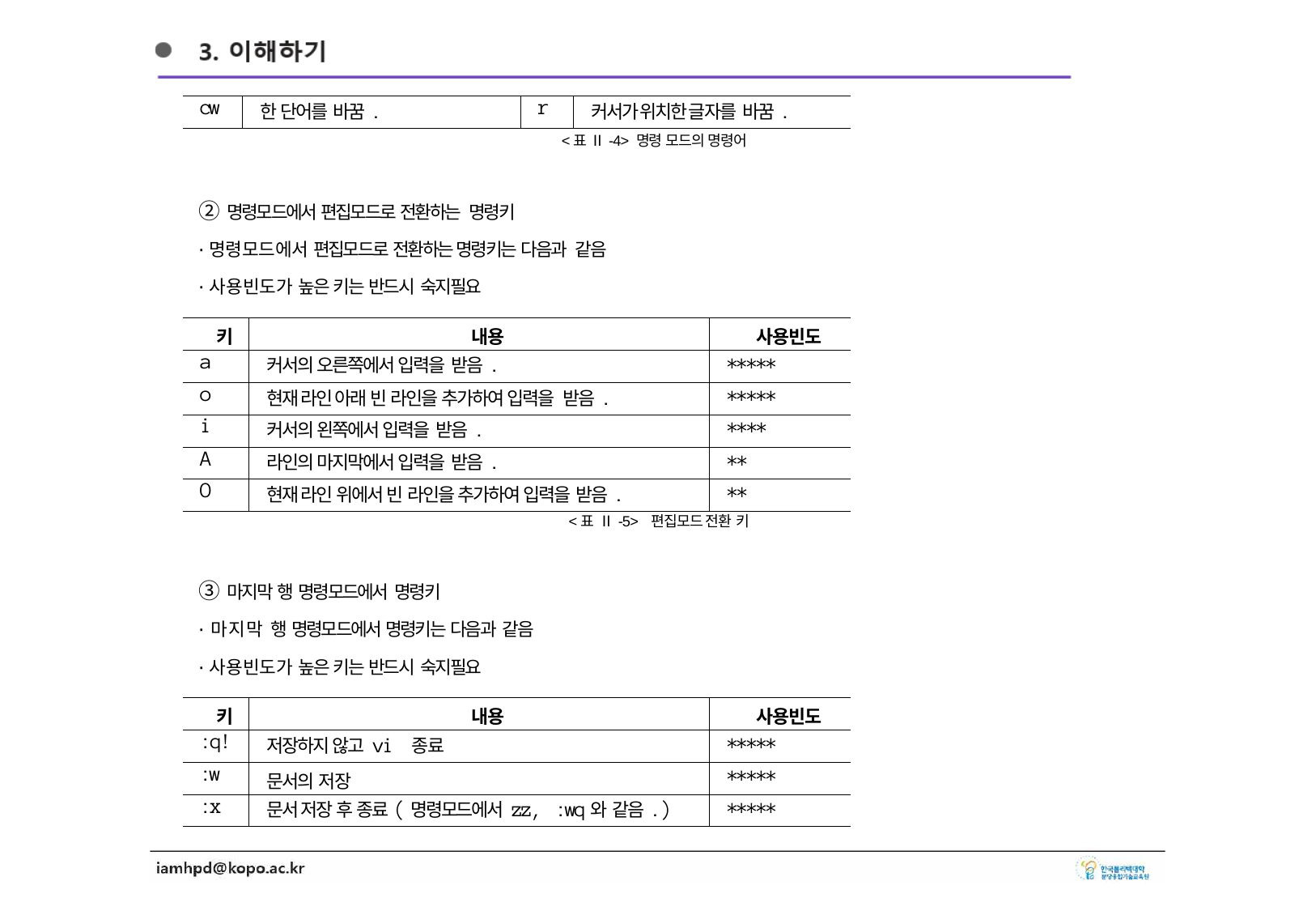

| cw | 한 단어를 바꿈. | r | 커서가 위치한 글자를 바꿈. |
| --- | --- | --- | --- |
<표 Ⅱ-4> 명령 모드의 명령어

② 명령모드에서 편집모드로 전환하는 명령키
∙명령모드에서 편집모드로 전환하는 명령키는 다음과 같음
∙사용빈도가 높은 키는 반드시 숙지필요
| 키 | 내용 | 사용빈도 |
| --- | --- | --- |
| a | 커서의 오른쪽에서 입력을 받음. | \*\*\*\*\* |
| o | 현재 라인 아래 빈 라인을 추가하여 입력을 받음. | \*\*\*\*\* |
| i | 커서의 왼쪽에서 입력을 받음. | \*\*\*\* |
| A | 라인의 마지막에서 입력을 받음. | \*\* |
| O | 현재 라인 위에서 빈 라인을 추가하여 입력을 받음. | \*\* |
<표 Ⅱ-5>
편집모드 전환 키
③ 마지막 행 명령모드에서 명령키
∙마지막 행 명령모드에서 명령키는 다음과 같음
∙사용빈도가 높은 키는 반드시 숙지필요
| 키 | 내용 | 사용빈도 |
| --- | --- | --- |
| :q! | 저장하지 않고 vi 종료 | \*\*\*\*\* |
| :w | 문서의 저장 | \*\*\*\*\* |
| :x | 문서 저장 후 종료(명령모드에서 zz, :wq와 같음.) | \*\*\*\*\* |